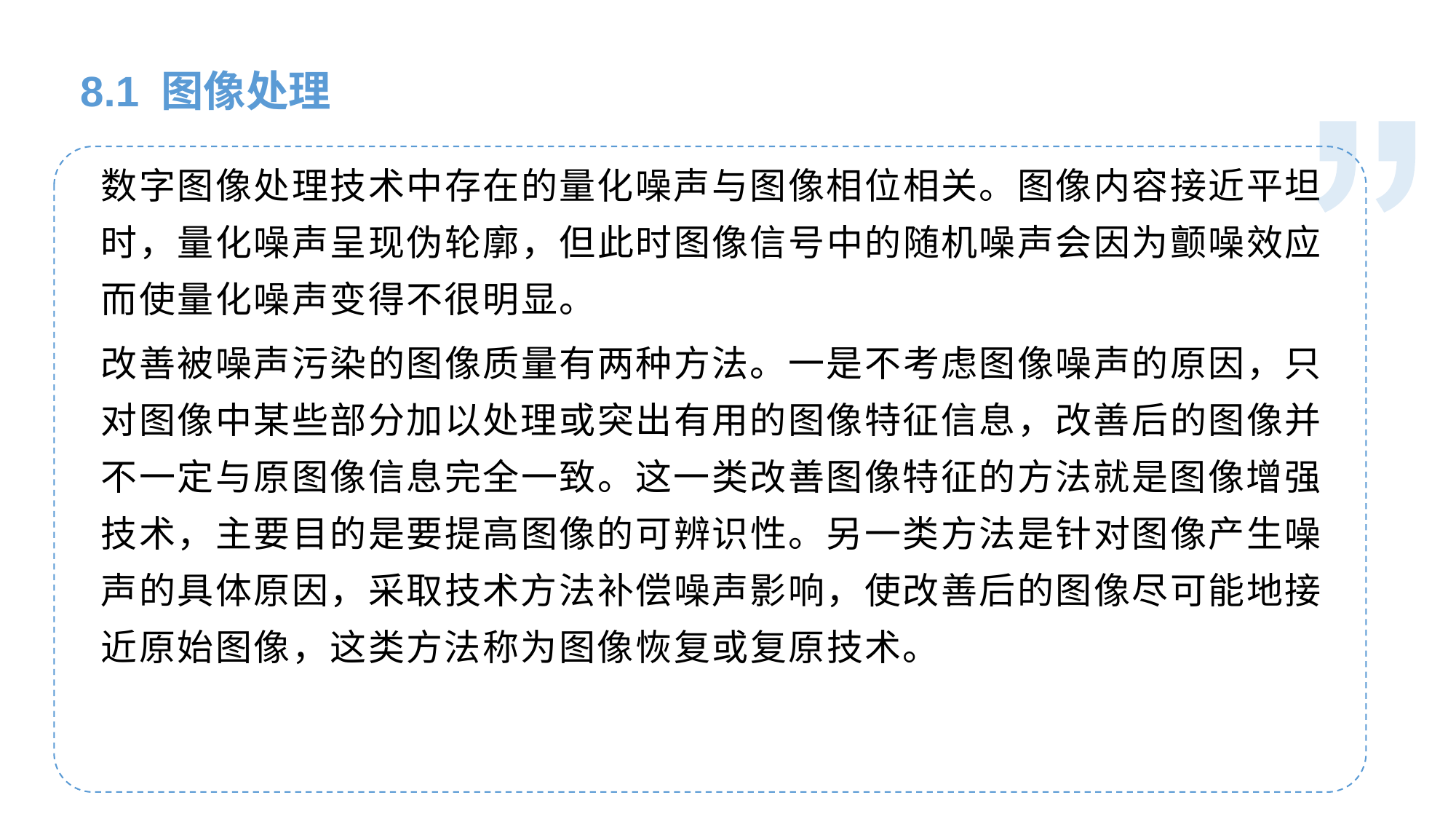

人工智能基础
8.1 图像处理

数字图像处理技术中存在的量化噪声与图像相位相关。图像内容接近平坦时，量化噪声呈现伪轮廓，但此时图像信号中的随机噪声会因为颤噪效应而使量化噪声变得不很明显。
改善被噪声污染的图像质量有两种方法。一是不考虑图像噪声的原因，只对图像中某些部分加以处理或突出有用的图像特征信息，改善后的图像并不一定与原图像信息完全一致。这一类改善图像特征的方法就是图像增强技术，主要目的是要提高图像的可辨识性。另一类方法是针对图像产生噪声的具体原因，采取技术方法补偿噪声影响，使改善后的图像尽可能地接近原始图像，这类方法称为图像恢复或复原技术。